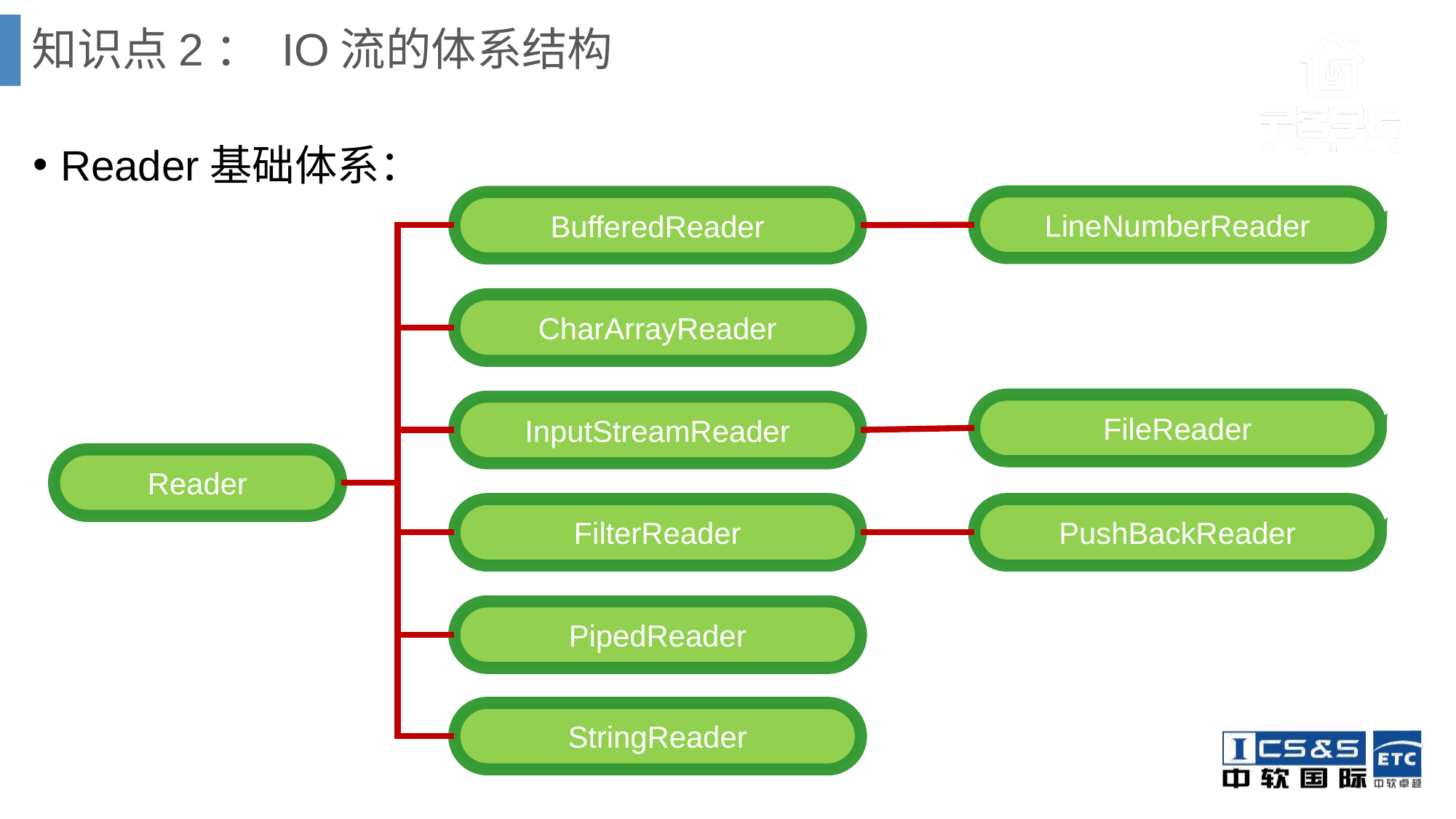

# 知识点2： IO流的体系结构
Reader基础体系：
LineNumberReader
BufferedReader
CharArrayReader
FileReader
InputStreamReader
Reader
FilterReader
PushBackReader
PipedReader
StringReader